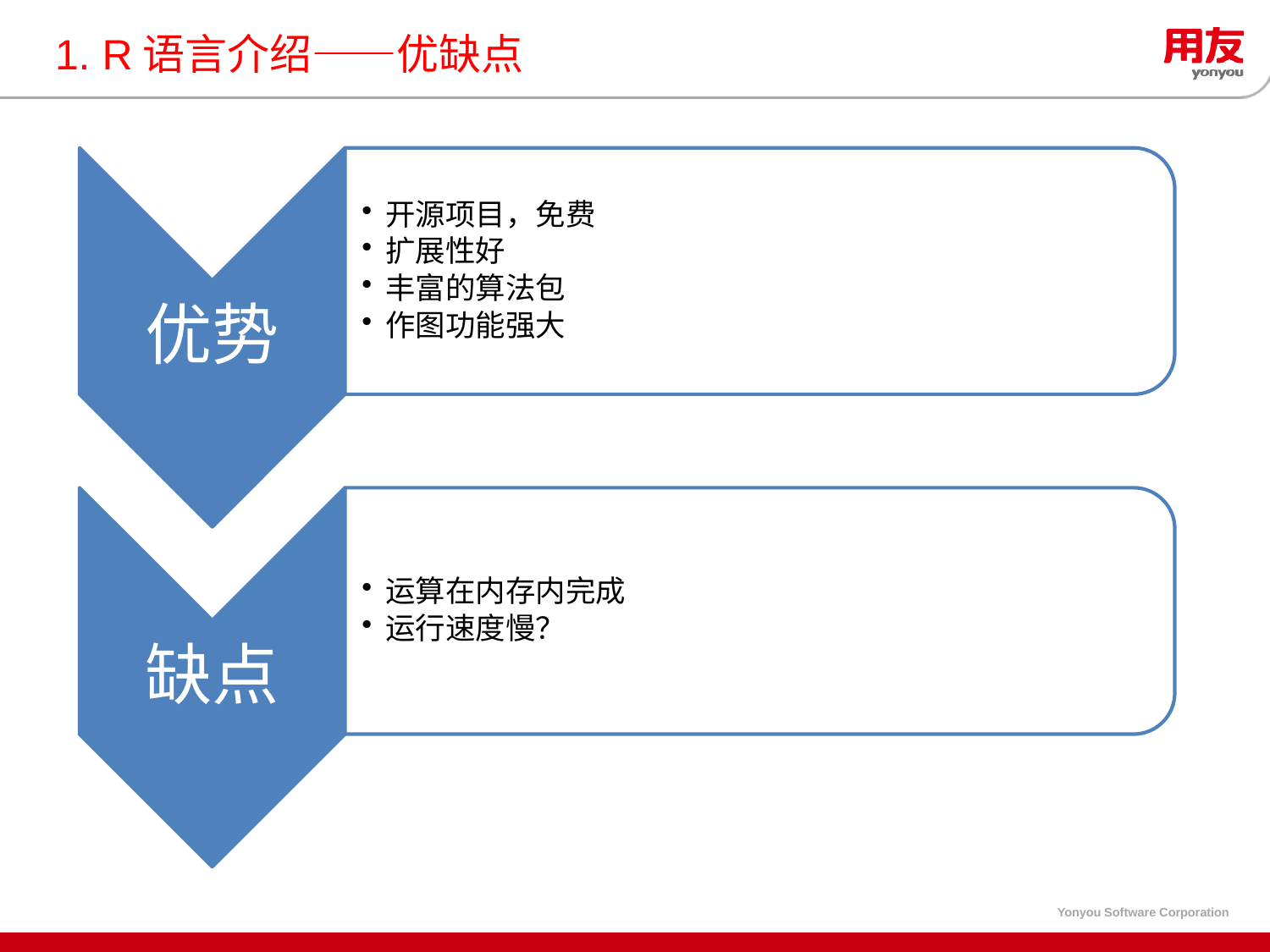

# 1. R语言介绍——优缺点
优势
开源项目，免费
扩展性好
丰富的算法包
作图功能强大
缺点
运算在内存内完成
运行速度慢？